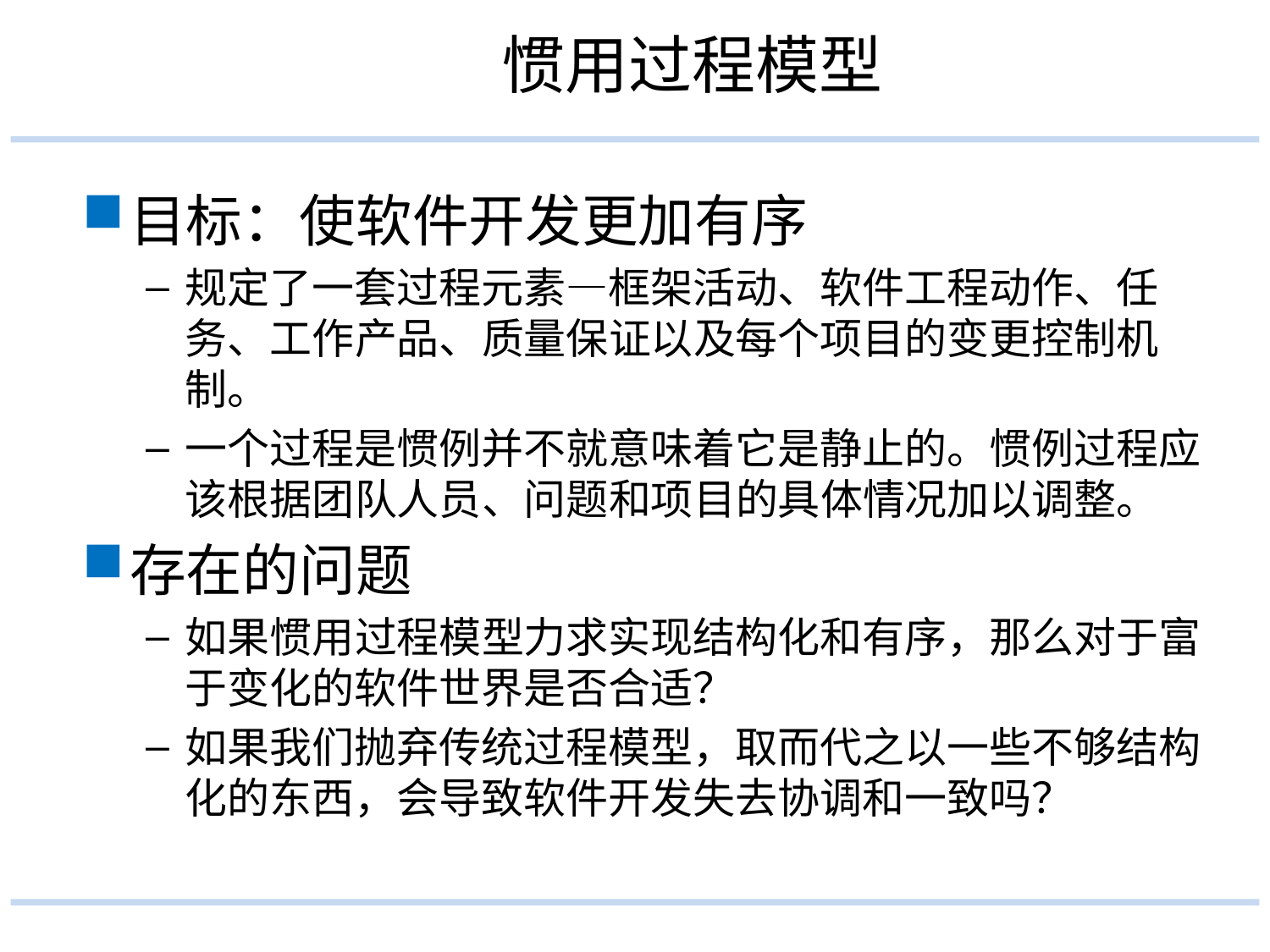

# 惯用过程模型
目标：使软件开发更加有序
规定了一套过程元素—框架活动、软件工程动作、任务、工作产品、质量保证以及每个项目的变更控制机制。
一个过程是惯例并不就意味着它是静止的。惯例过程应该根据团队人员、问题和项目的具体情况加以调整。
存在的问题
如果惯用过程模型力求实现结构化和有序，那么对于富于变化的软件世界是否合适？
如果我们抛弃传统过程模型，取而代之以一些不够结构化的东西，会导致软件开发失去协调和一致吗？

22